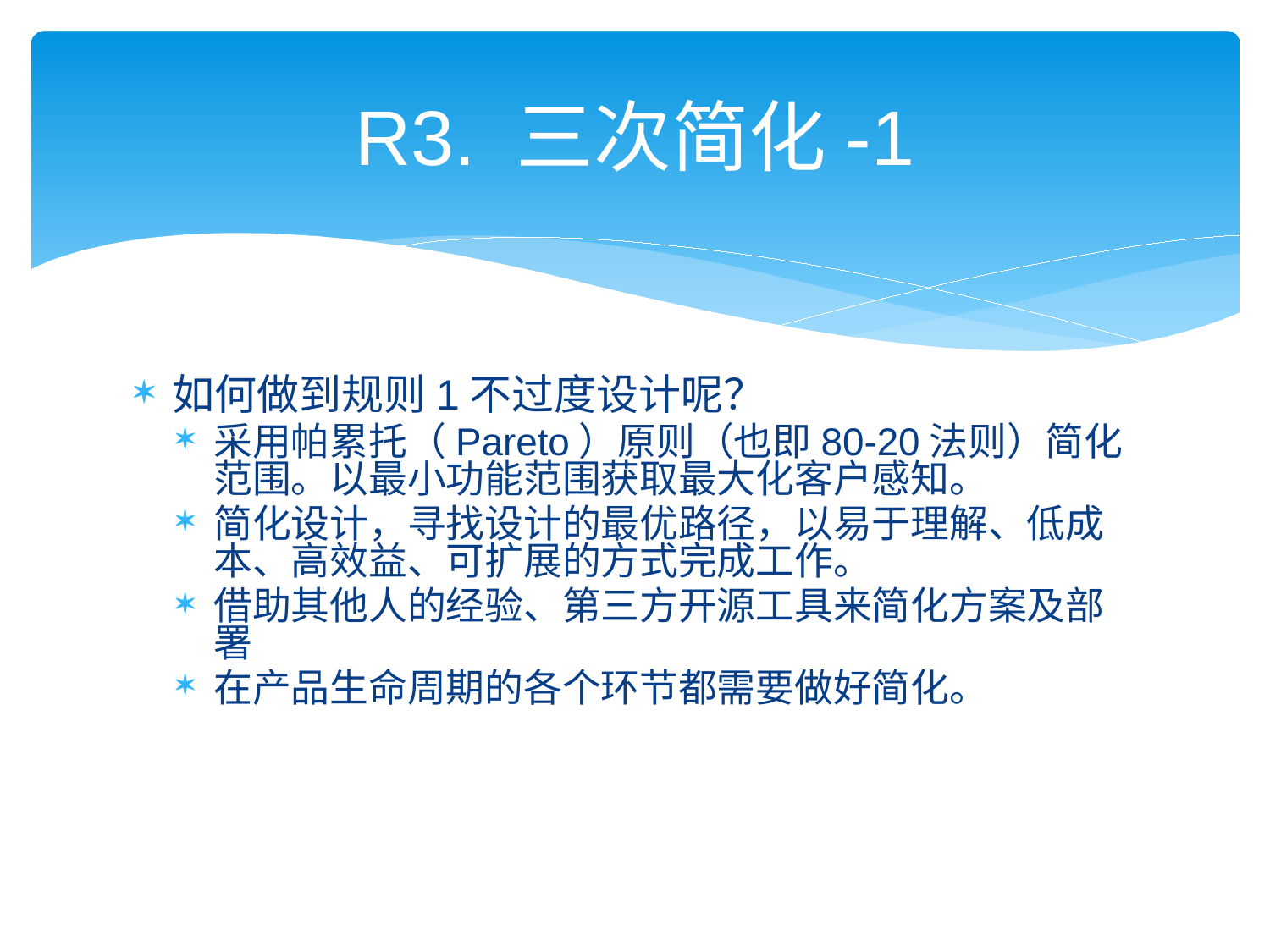

# R3. 三次简化-1
如何做到规则1不过度设计呢？
采用帕累托（Pareto）原则（也即80-20法则）简化范围。以最小功能范围获取最大化客户感知。
简化设计，寻找设计的最优路径，以易于理解、低成本、高效益、可扩展的方式完成工作。
借助其他人的经验、第三方开源工具来简化方案及部署
在产品生命周期的各个环节都需要做好简化。